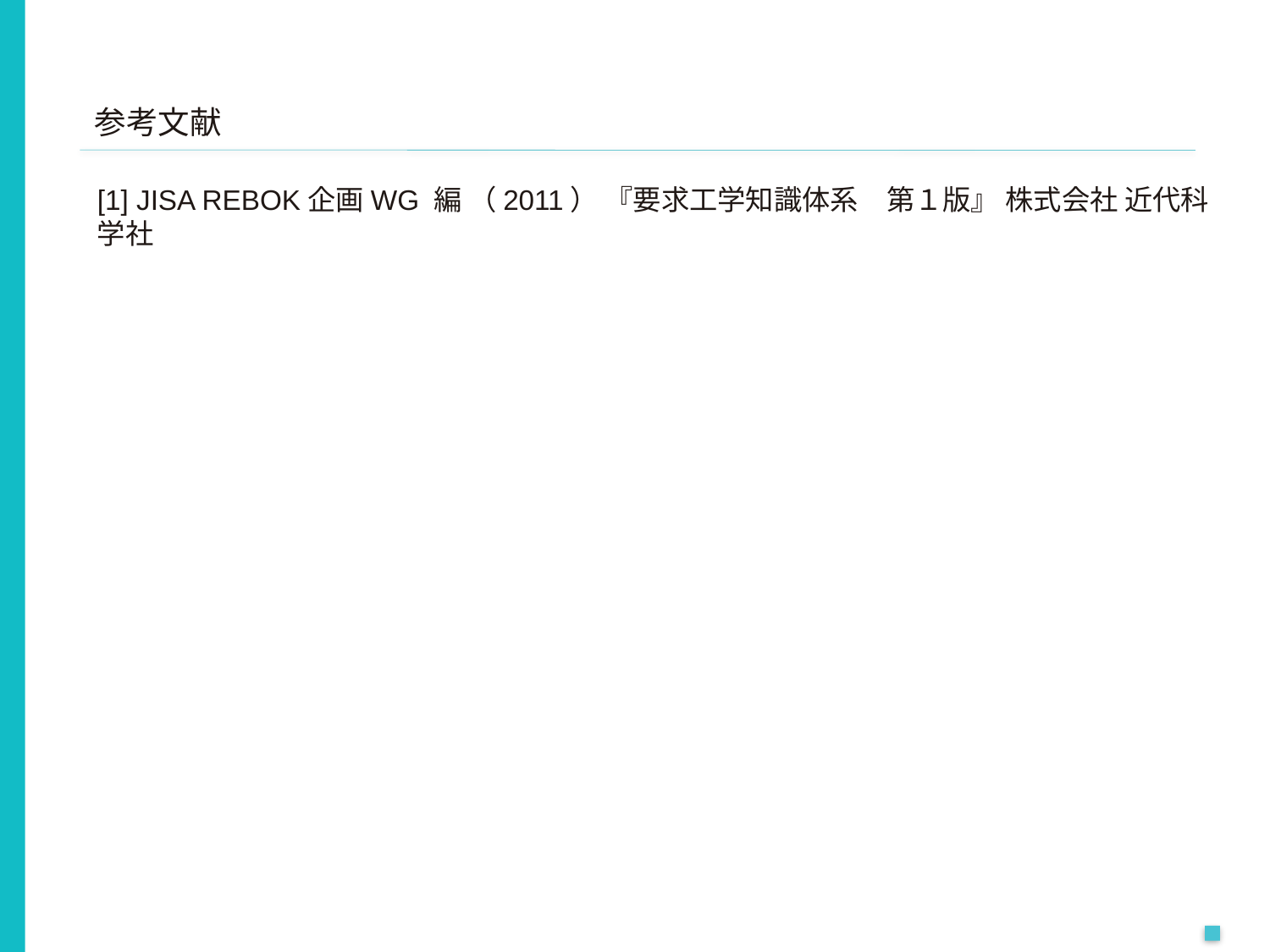

参考文献
[1] JISA REBOK企画WG 編 （2011） 『要求工学知識体系　第１版』 株式会社 近代科学社